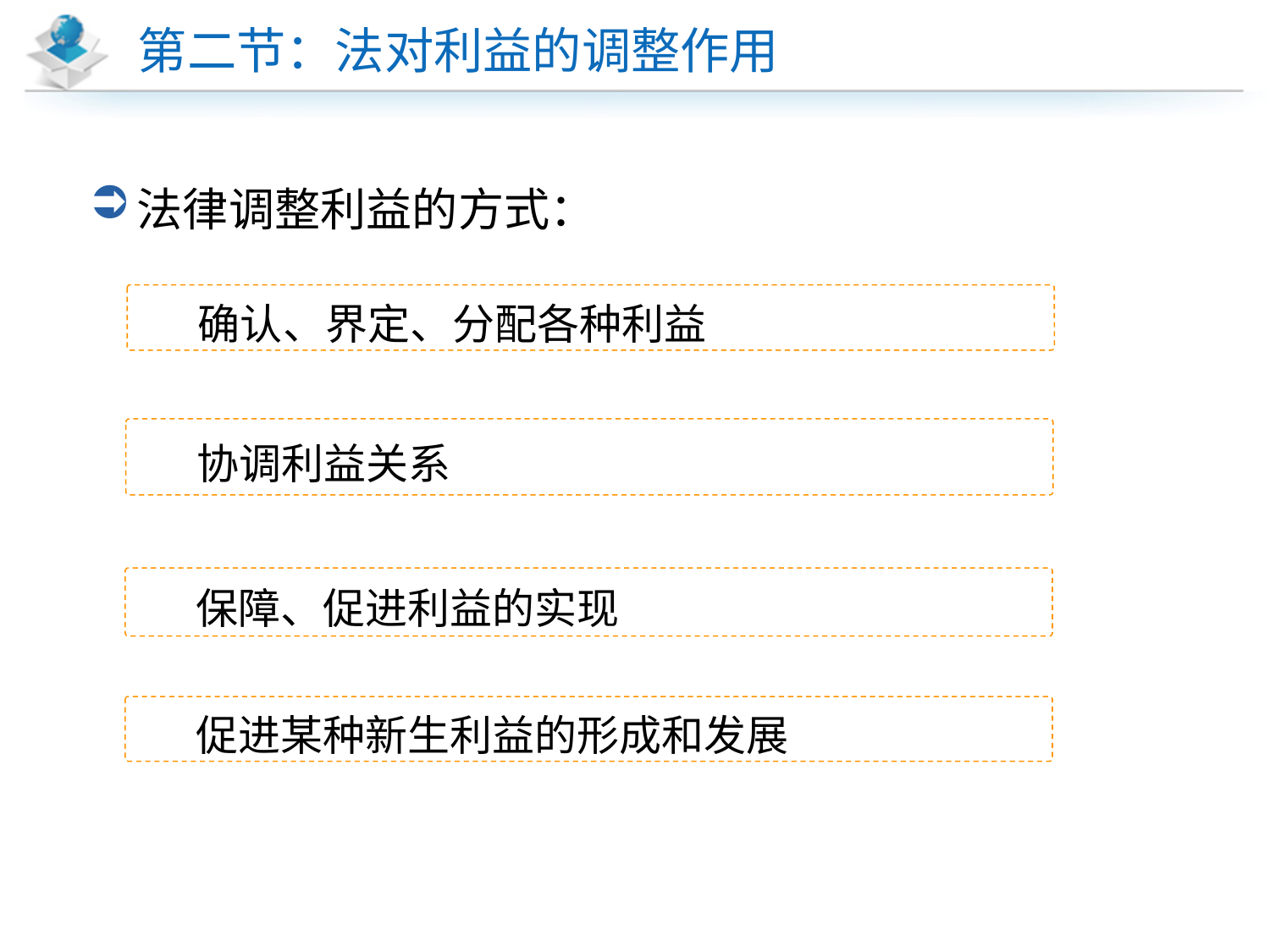

# 第二节：法对利益的调整作用
法律调整利益的方式：

确认、界定、分配各种利益

协调利益关系

保障、促进利益的实现

促进某种新生利益的形成和发展